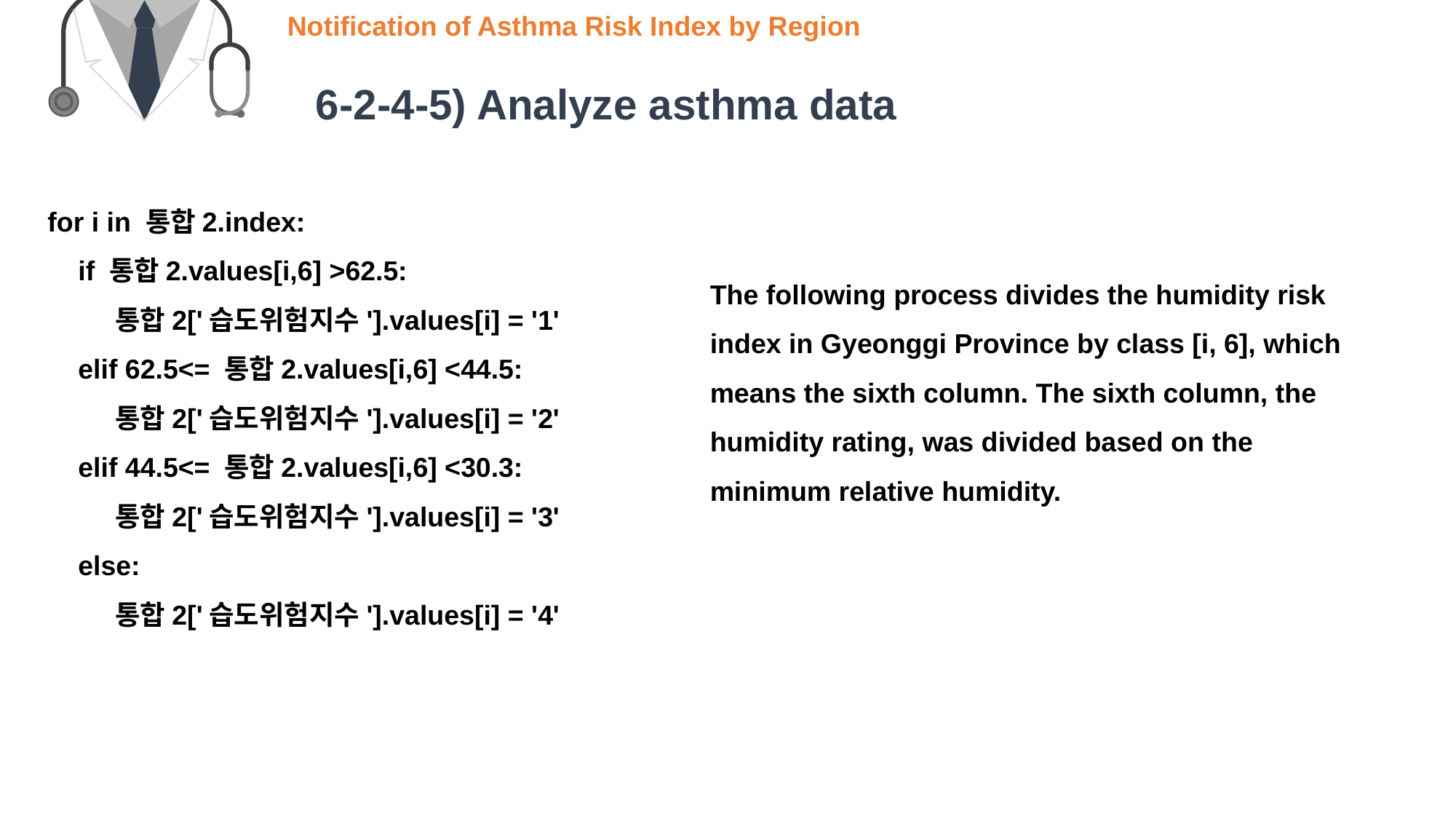

Notification of Asthma Risk Index by Region
6-2-4-5) Analyze asthma data
for i in 통합2.index:
    if 통합2.values[i,6] >62.5:
        통합2['습도위험지수'].values[i] = '1'
    elif 62.5<= 통합2.values[i,6] <44.5:
        통합2['습도위험지수'].values[i] = '2'
    elif 44.5<= 통합2.values[i,6] <30.3:
        통합2['습도위험지수'].values[i] = '3'
    else:
        통합2['습도위험지수'].values[i] = '4'
The following process divides the humidity risk index in Gyeonggi Province by class [i, 6], which means the sixth column. The sixth column, the humidity rating, was divided based on the minimum relative humidity.